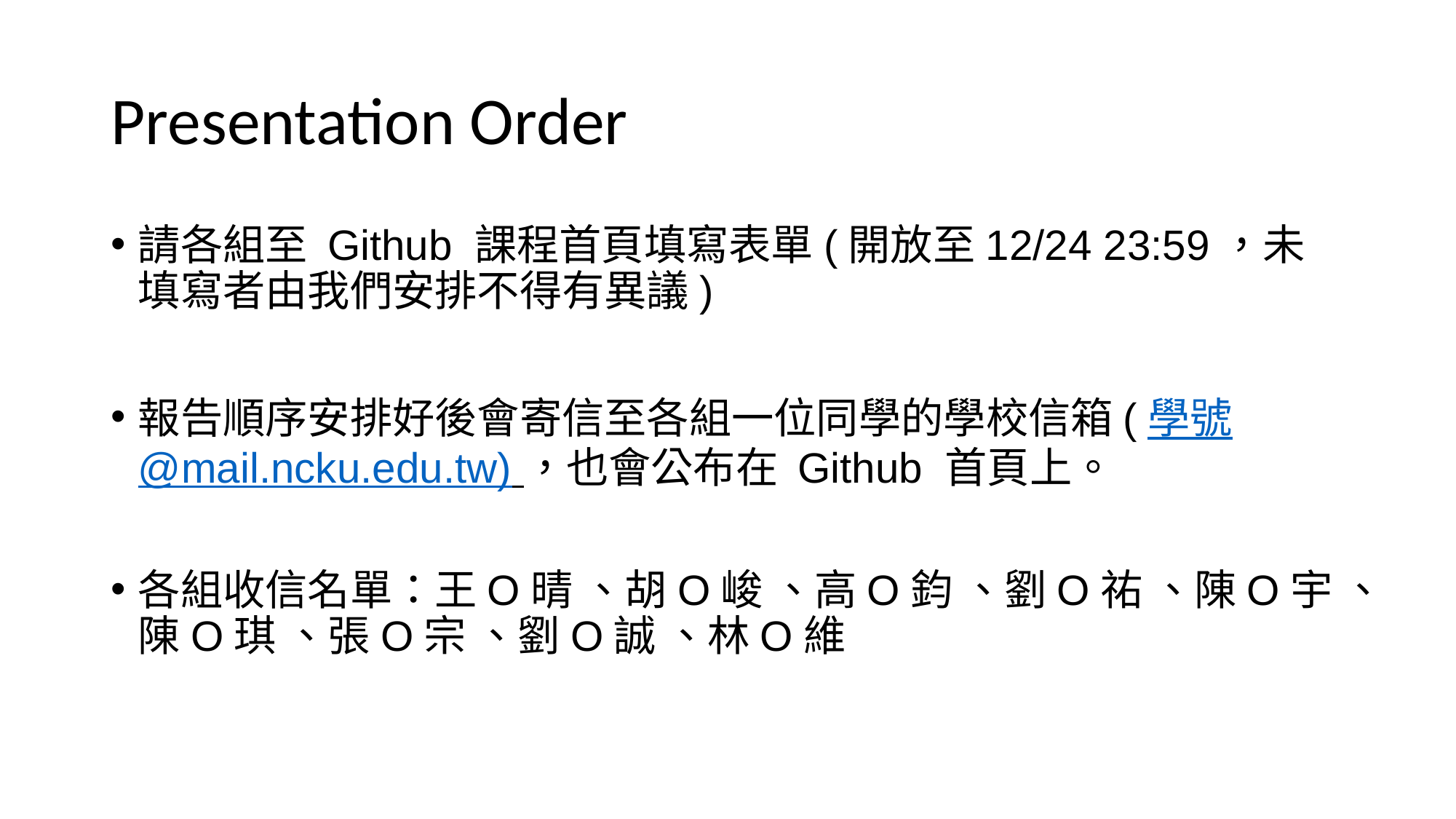

# Presentation Order
請各組至 Github 課程首頁填寫表單(開放至12/24 23:59，未填寫者由我們安排不得有異議)

報告順序安排好後會寄信至各組一位同學的學校信箱(學號@mail.ncku.edu.tw) ，也會公布在 Github 首頁上。

各組收信名單：王O晴 、胡O峻 、高O鈞 、劉O祐 、陳O宇 、陳O琪 、張O宗 、劉O誠 、林O維